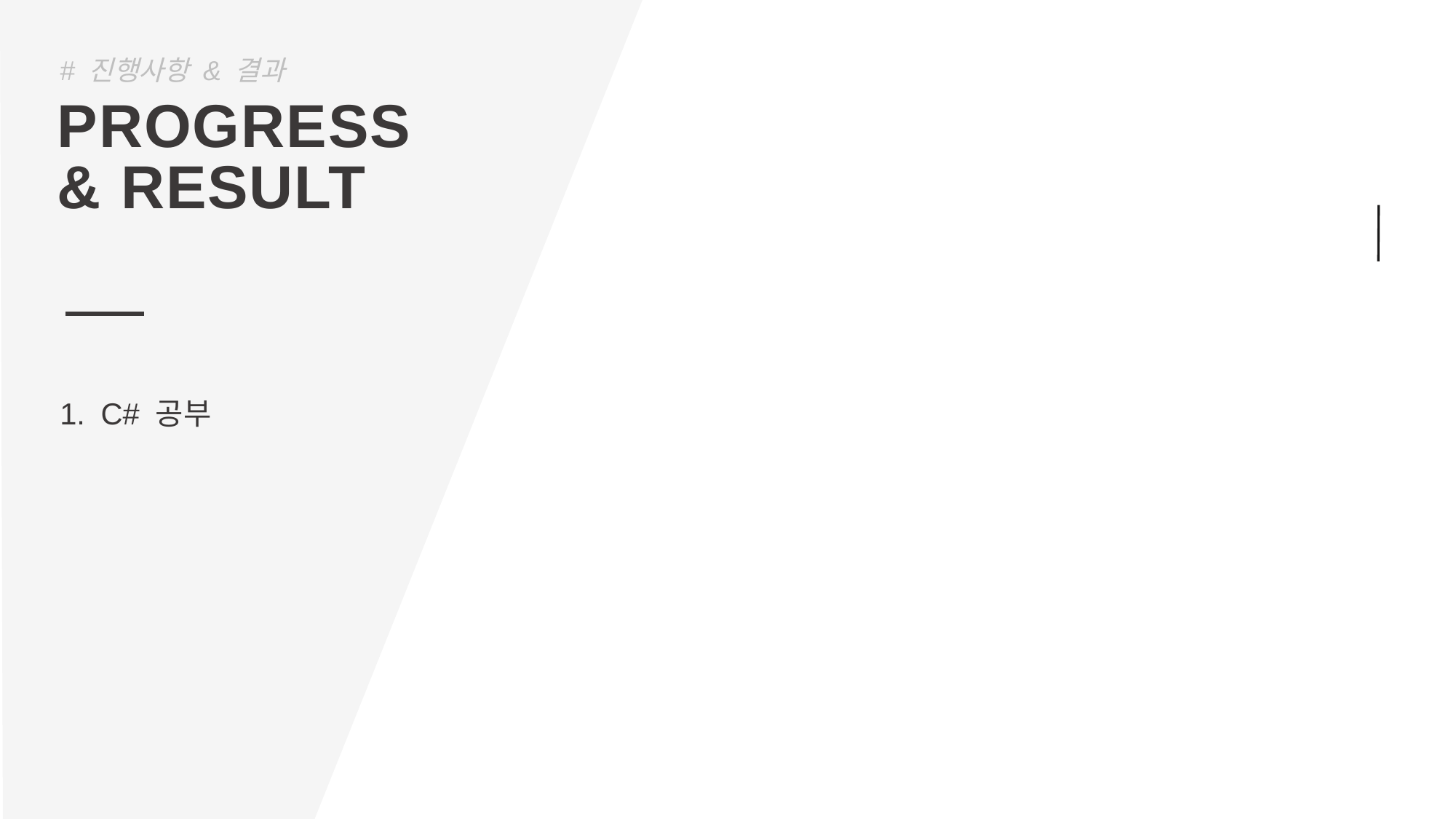

# 진행사항 & 결과
PROGRESS
& RESULT
4

C# 공부